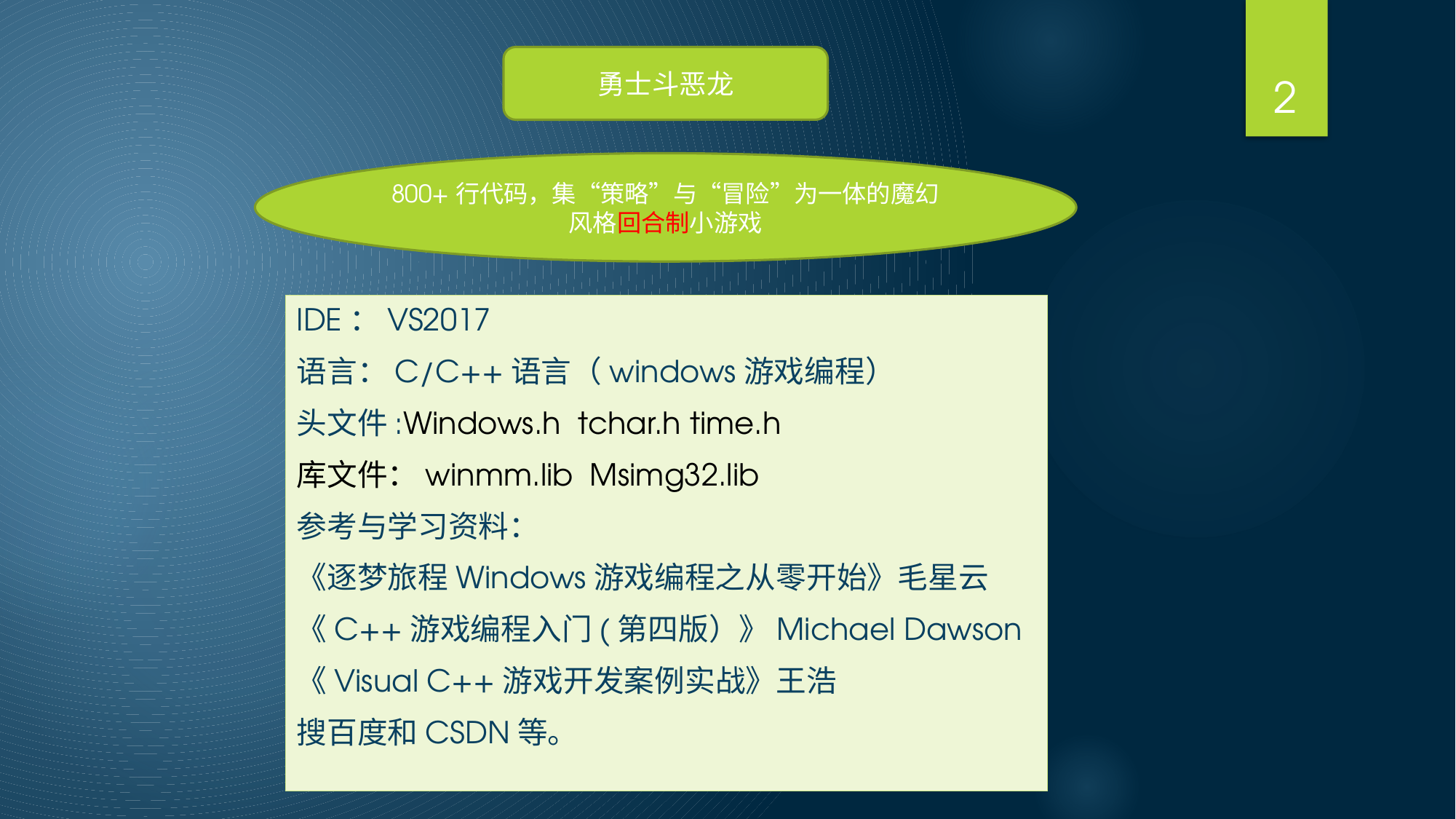

2
勇士斗恶龙
800+行代码，集“策略”与“冒险”为一体的魔幻风格回合制小游戏
IDE：VS2017
语言：C/C++语言（windows游戏编程）
头文件:Windows.h  tchar.h time.h
库文件：winmm.lib  Msimg32.lib
参考与学习资料：
《逐梦旅程Windows游戏编程之从零开始》毛星云
《C++游戏编程入门(第四版）》Michael Dawson
《Visual C++游戏开发案例实战》王浩
搜百度和CSDN等。